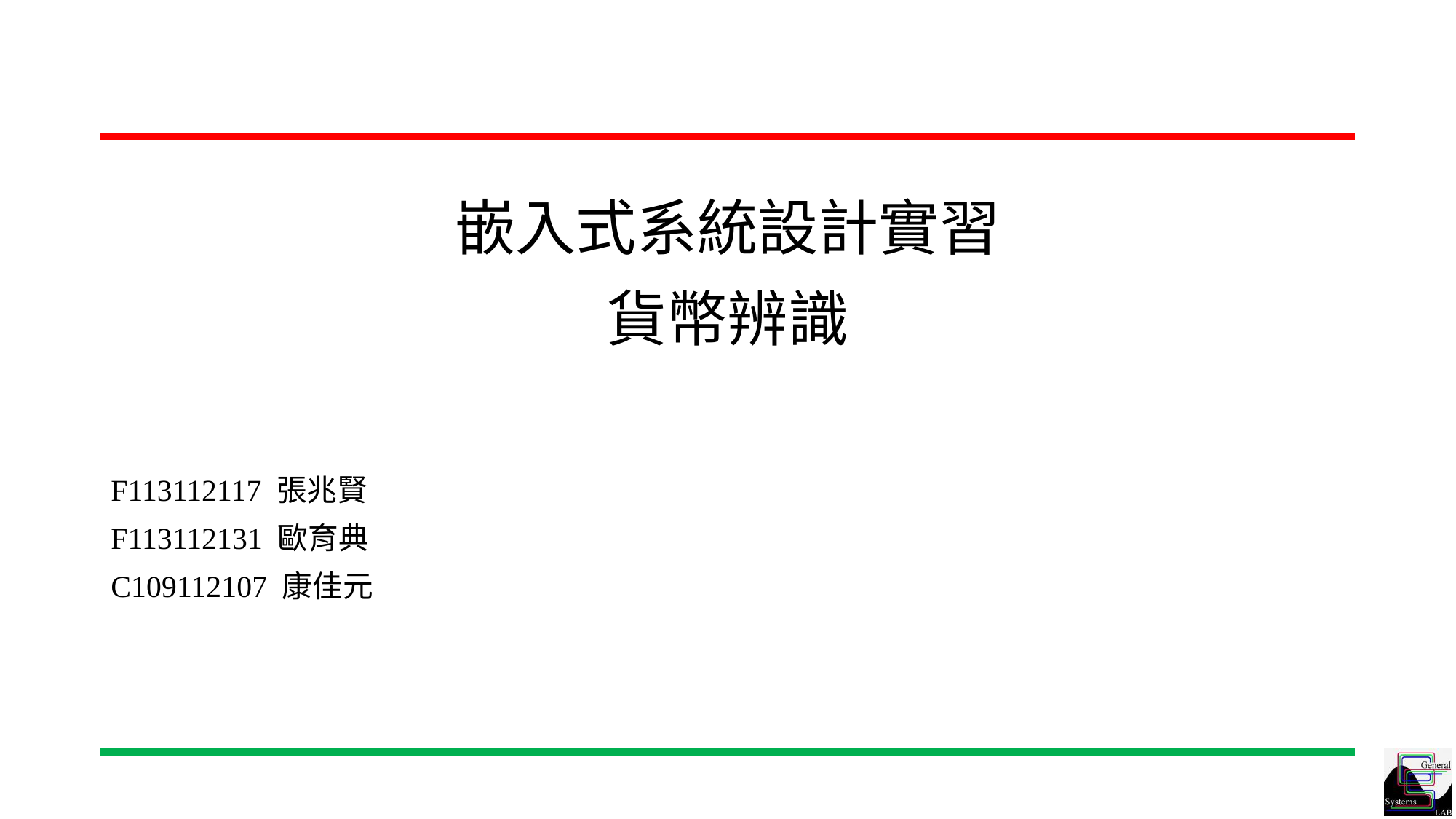

# 嵌入式系統設計實習 貨幣辨識
F113112117 張兆賢
F113112131 歐育典
C109112107 康佳元